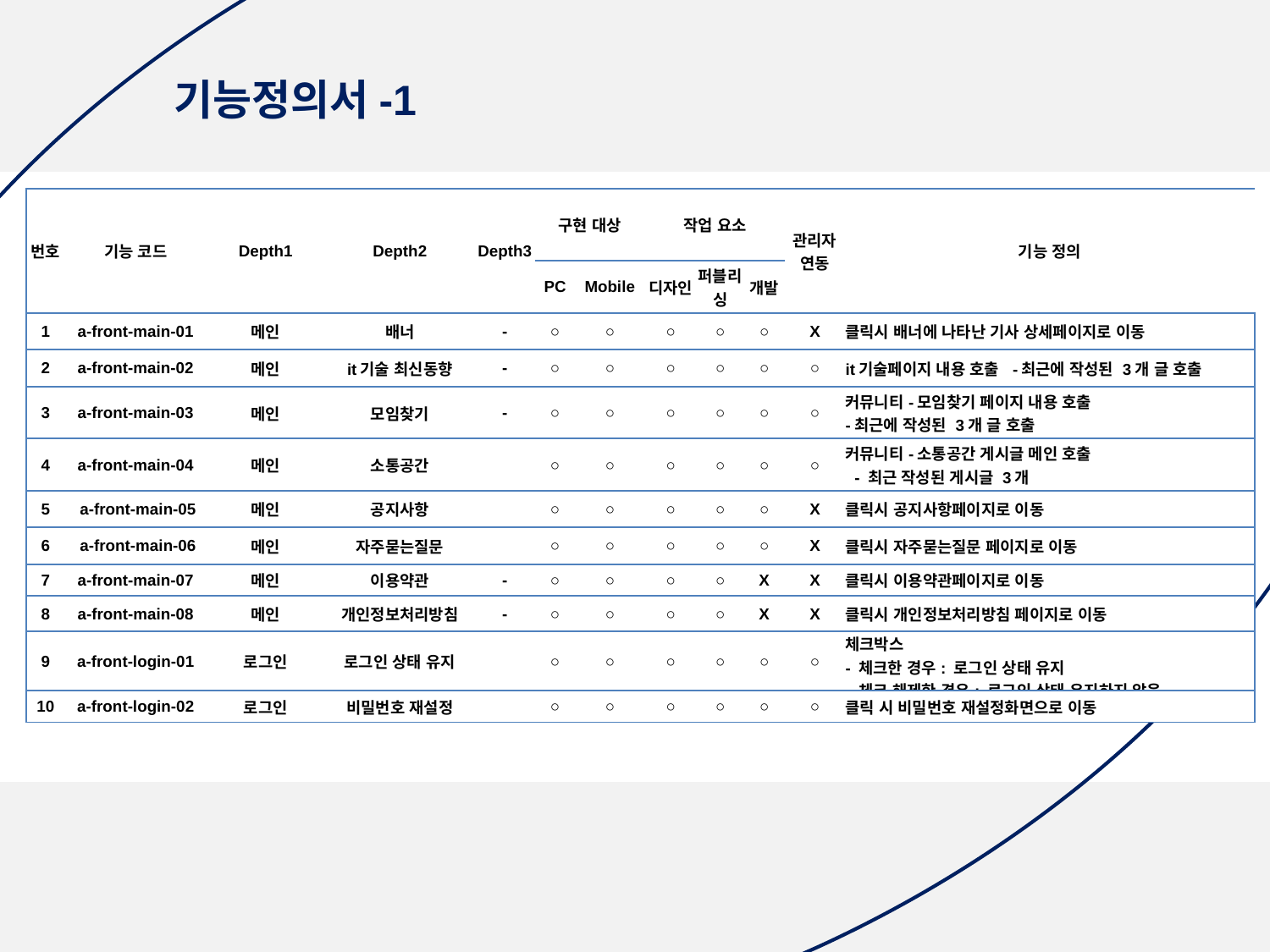

기능정의서-1
| 번호 | 기능 코드 | Depth1 | Depth2 | Depth3 | 구현 대상 |  | 작업 요소 |  |  | 관리자 연동 | 기능 정의 |
| --- | --- | --- | --- | --- | --- | --- | --- | --- | --- | --- | --- |
|  |  |  |  |  | PC | Mobile | 디자인 | 퍼블리싱 | 개발 |  |  |
| 1 | a-front-main-01 | 메인 | 배너 | - | ○ | ○ | ○ | ○ | ○ | X | 클릭시 배너에 나타난 기사 상세페이지로 이동 |
| 2 | a-front-main-02 | 메인 | it기술 최신동향 | - | ○ | ○ | ○ | ○ | ○ | ○ | it기술페이지 내용 호출 -최근에 작성된 3개 글 호출 |
| 3 | a-front-main-03 | 메인 | 모임찾기 | - | ○ | ○ | ○ | ○ | ○ | ○ | 커뮤니티-모임찾기 페이지 내용 호출 -최근에 작성된 3개 글 호출 |
| 4 | a-front-main-04 | 메인 | 소통공간 |  | ○ | ○ | ○ | ○ | ○ | ○ | 커뮤니티-소통공간 게시글 메인 호출 - 최근 작성된 게시글 3개 |
| 5 | a-front-main-05 | 메인 | 공지사항 |  | ○ | ○ | ○ | ○ | ○ | X | 클릭시 공지사항페이지로 이동 |
| 6 | a-front-main-06 | 메인 | 자주묻는질문 |  | ○ | ○ | ○ | ○ | ○ | X | 클릭시 자주묻는질문 페이지로 이동 |
| 7 | a-front-main-07 | 메인 | 이용약관 | - | ○ | ○ | ○ | ○ | X | X | 클릭시 이용약관페이지로 이동 |
| 8 | a-front-main-08 | 메인 | 개인정보처리방침 | - | ○ | ○ | ○ | ○ | X | X | 클릭시 개인정보처리방침 페이지로 이동 |
| 9 | a-front-login-01 | 로그인 | 로그인 상태 유지 |  | ○ | ○ | ○ | ○ | ○ | ○ | 체크박스 - 체크한 경우: 로그인 상태 유지 - 체크 해제한 경우: 로그인 상태 유지하지 않음 |
| 10 | a-front-login-02 | 로그인 | 비밀번호 재설정 |  | ○ | ○ | ○ | ○ | ○ | ○ | 클릭 시 비밀번호 재설정화면으로 이동 |